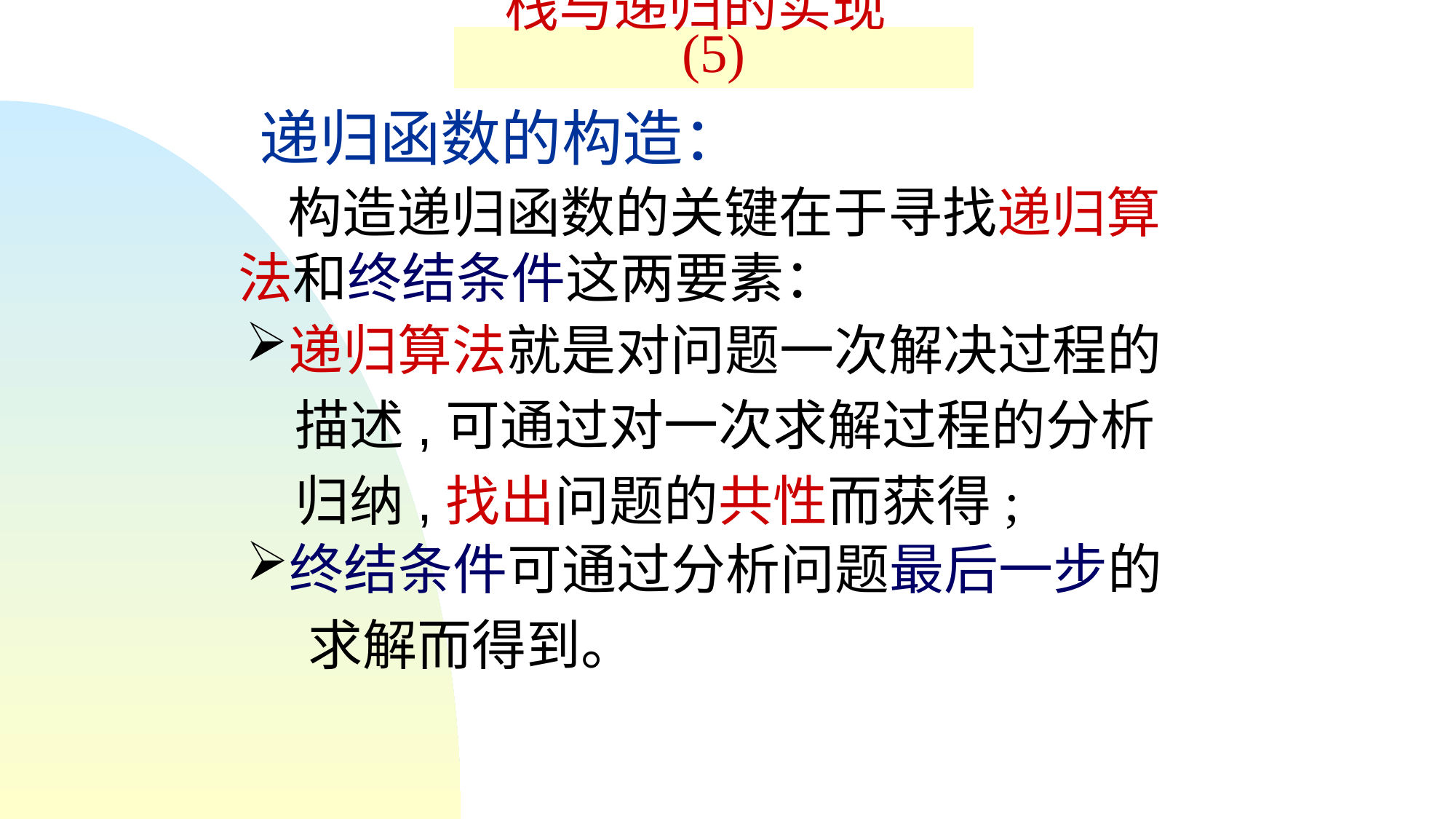

栈与递归的实现    (5)
递归函数的构造：
   构造递归函数的关键在于寻找递归算法和终结条件这两要素：
递归算法就是对问题一次解决过程的
   描述,可通过对一次求解过程的分析
   归纳,找出问题的共性而获得;
终结条件可通过分析问题最后一步的
    求解而得到。